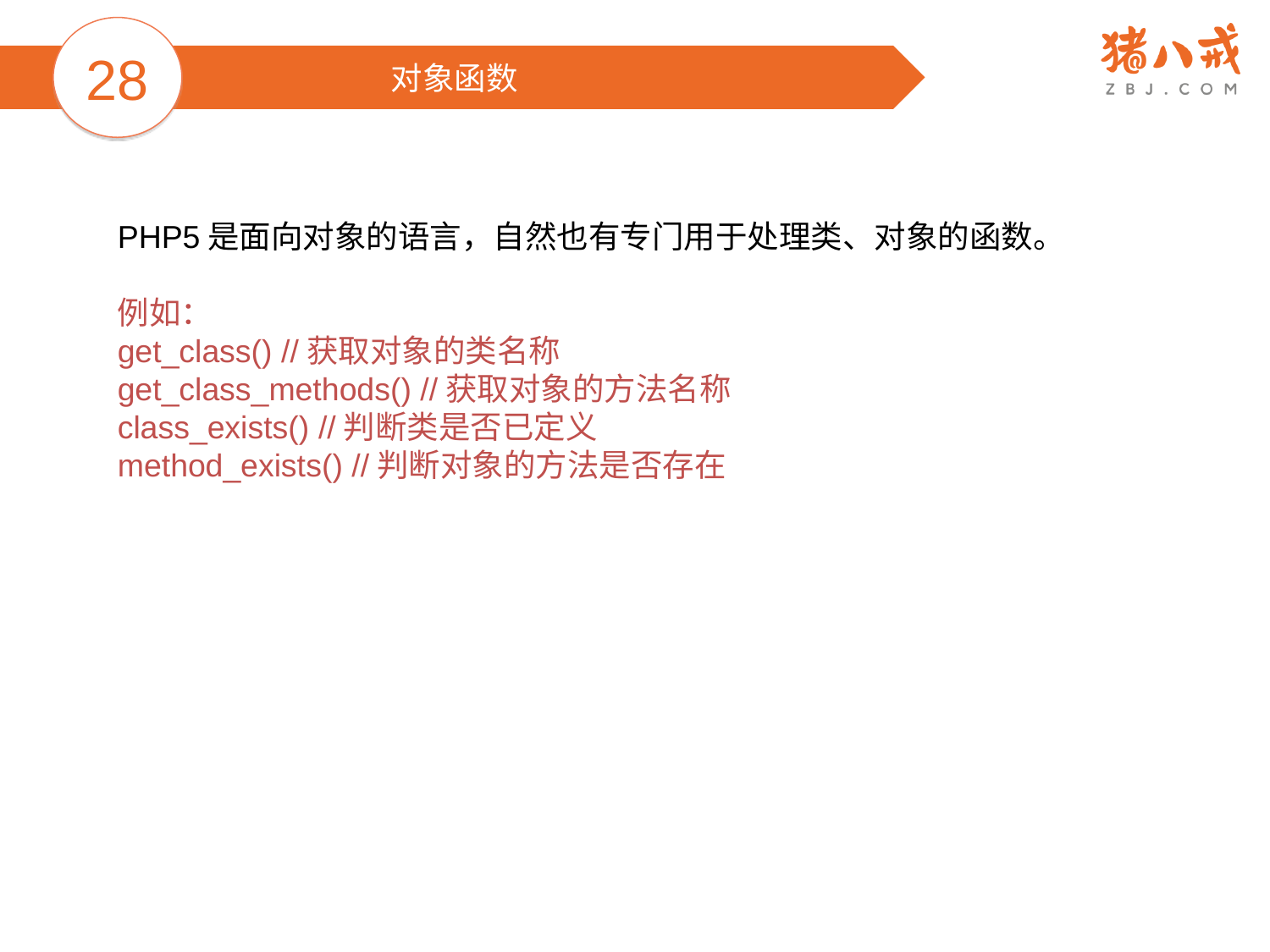

28
对象函数

PHP5是面向对象的语言，自然也有专门用于处理类、对象的函数。

例如：
get_class() //获取对象的类名称
get_class_methods() //获取对象的方法名称
class_exists() //判断类是否已定义
method_exists() //判断对象的方法是否存在